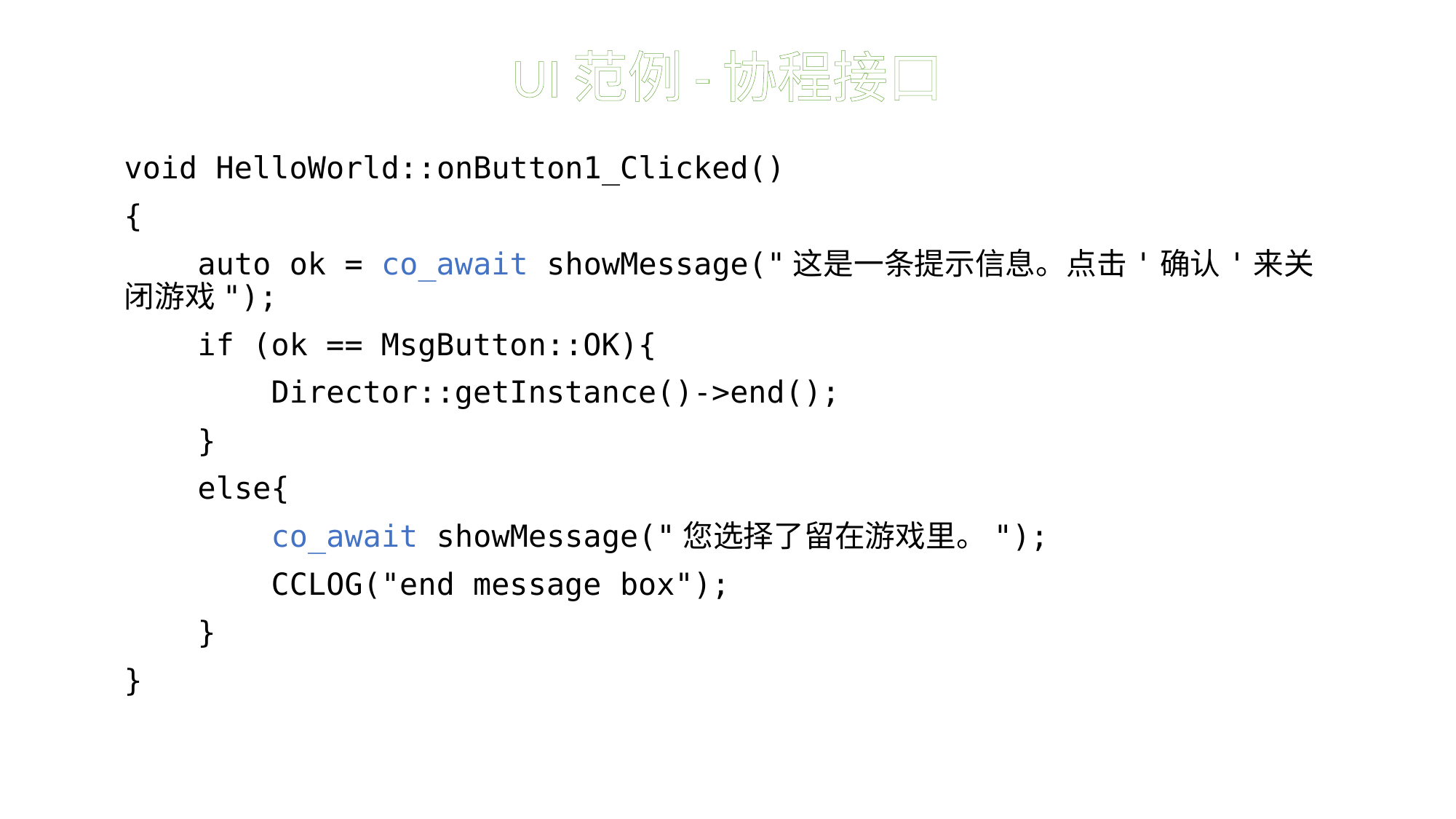

# UI范例-协程接口
void HelloWorld::onButton1_Clicked()
{
    auto ok = co_await showMessage("这是一条提示信息。点击'确认'来关闭游戏");
    if (ok == MsgButton::OK){
        Director::getInstance()->end();
    }
    else{
        co_await showMessage("您选择了留在游戏里。");
        CCLOG("end message box");
    }
}